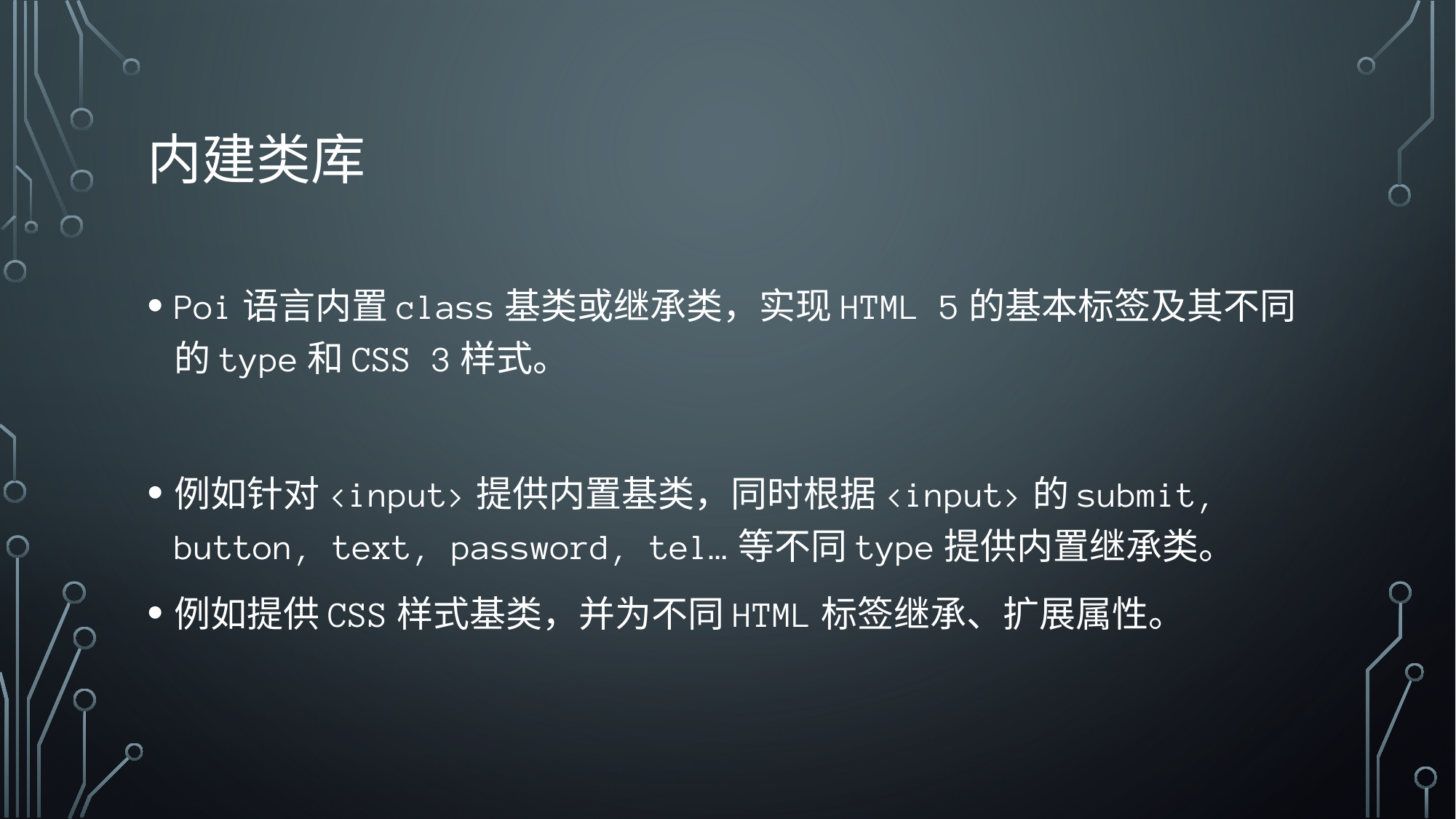

# 内建类库
Poi语言内置class基类或继承类，实现HTML 5的基本标签及其不同的type和CSS 3样式。

例如针对<input>提供内置基类，同时根据<input>的submit, button, text, password, tel…等不同type提供内置继承类。
例如提供CSS样式基类，并为不同HTML标签继承、扩展属性。